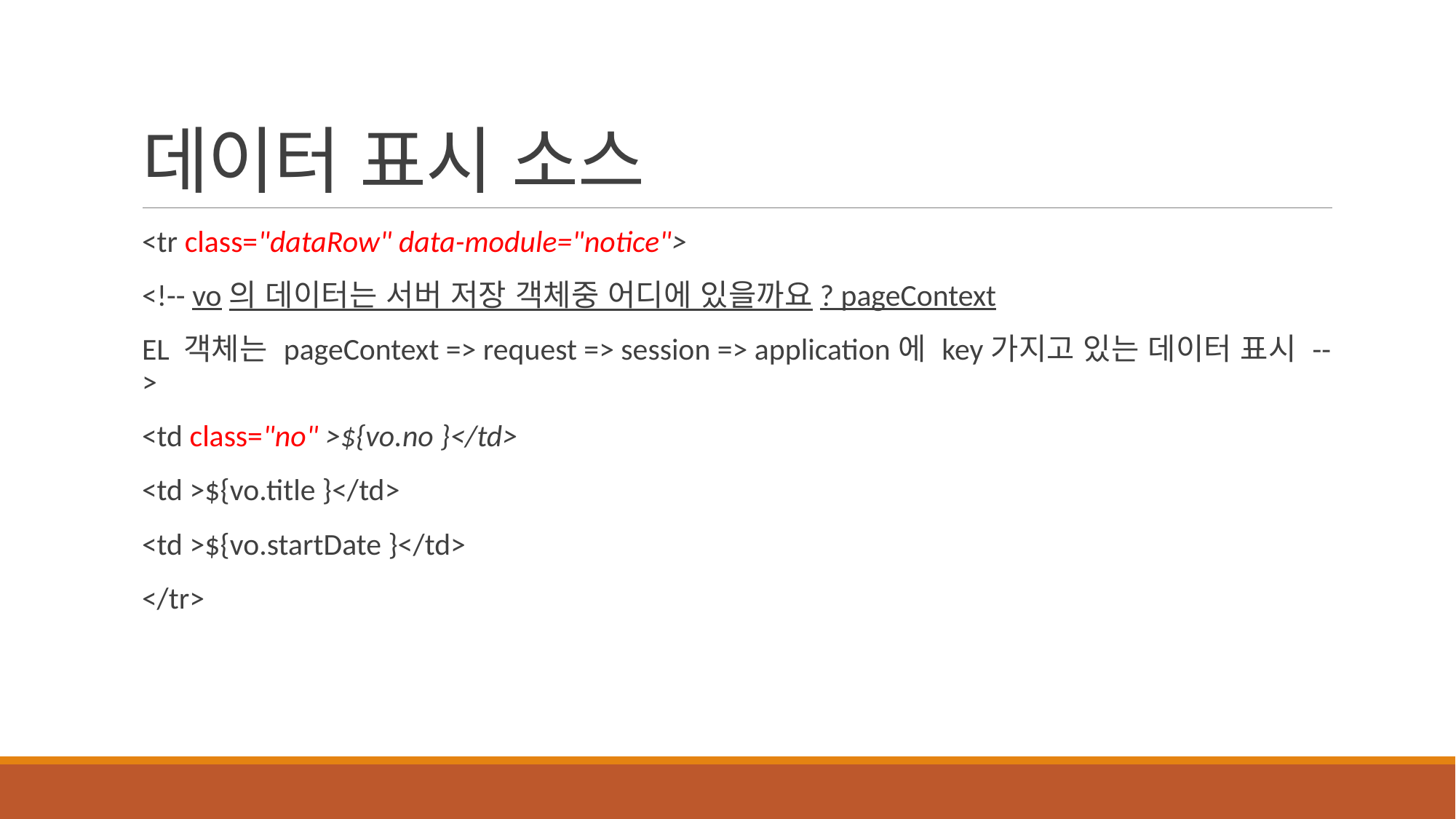

# 데이터 표시 소스
<tr class="dataRow" data-module="notice">
<!-- vo의 데이터는 서버 저장 객체중 어디에 있을까요? pageContext
EL 객체는 pageContext => request => session => application에 key가지고 있는 데이터 표시 -->
<td class="no" >${vo.no }</td>
<td >${vo.title }</td>
<td >${vo.startDate }</td>
</tr>